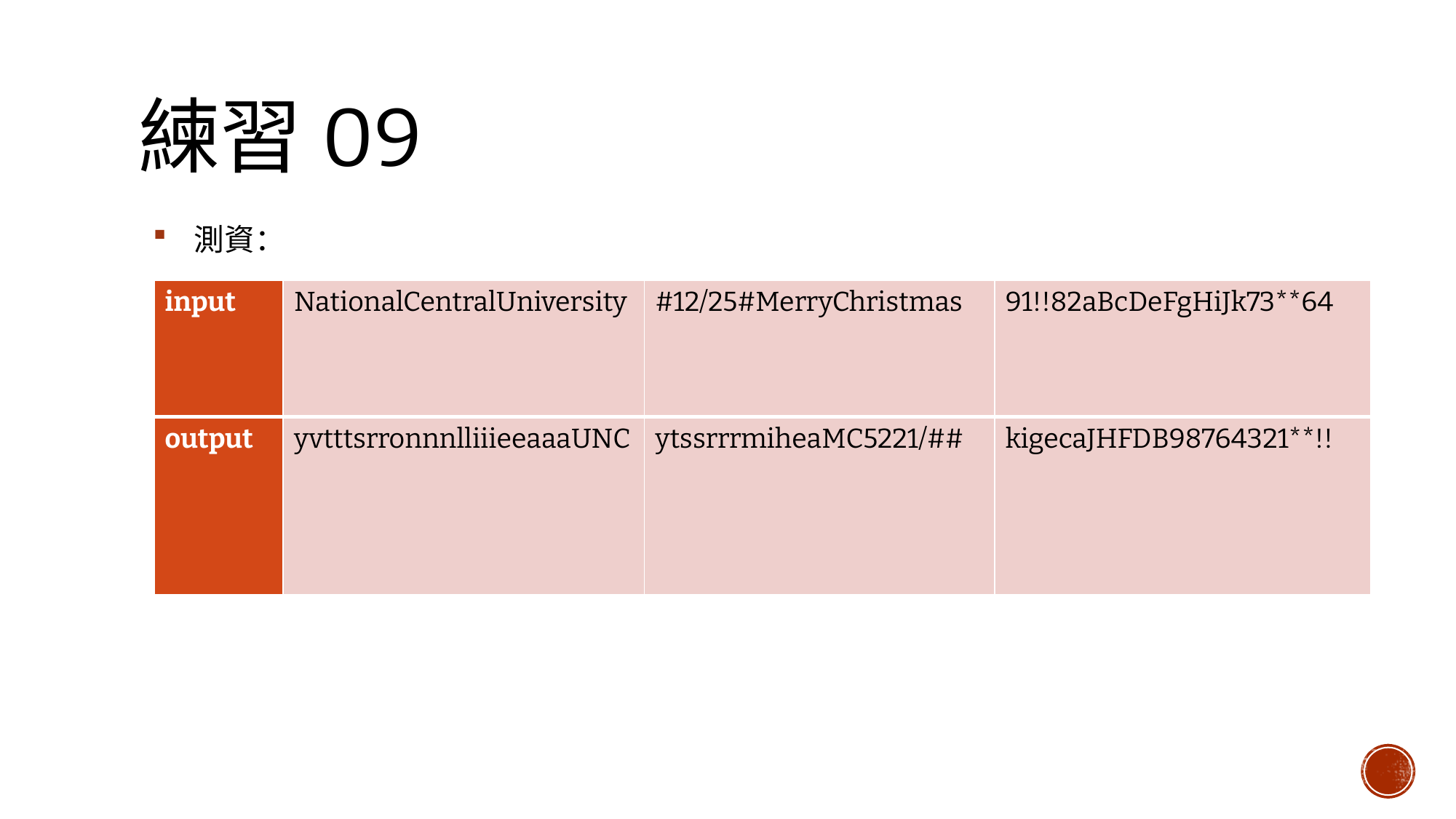

# 練習09
測資：
| input | NationalCentralUniversity | #12/25#MerryChristmas | 91!!82aBcDeFgHiJk73\*\*64 |
| --- | --- | --- | --- |
| output | yvtttsrronnnlliiieeaaaUNC | ytssrrrmiheaMC5221/## | kigecaJHFDB98764321\*\*!! |